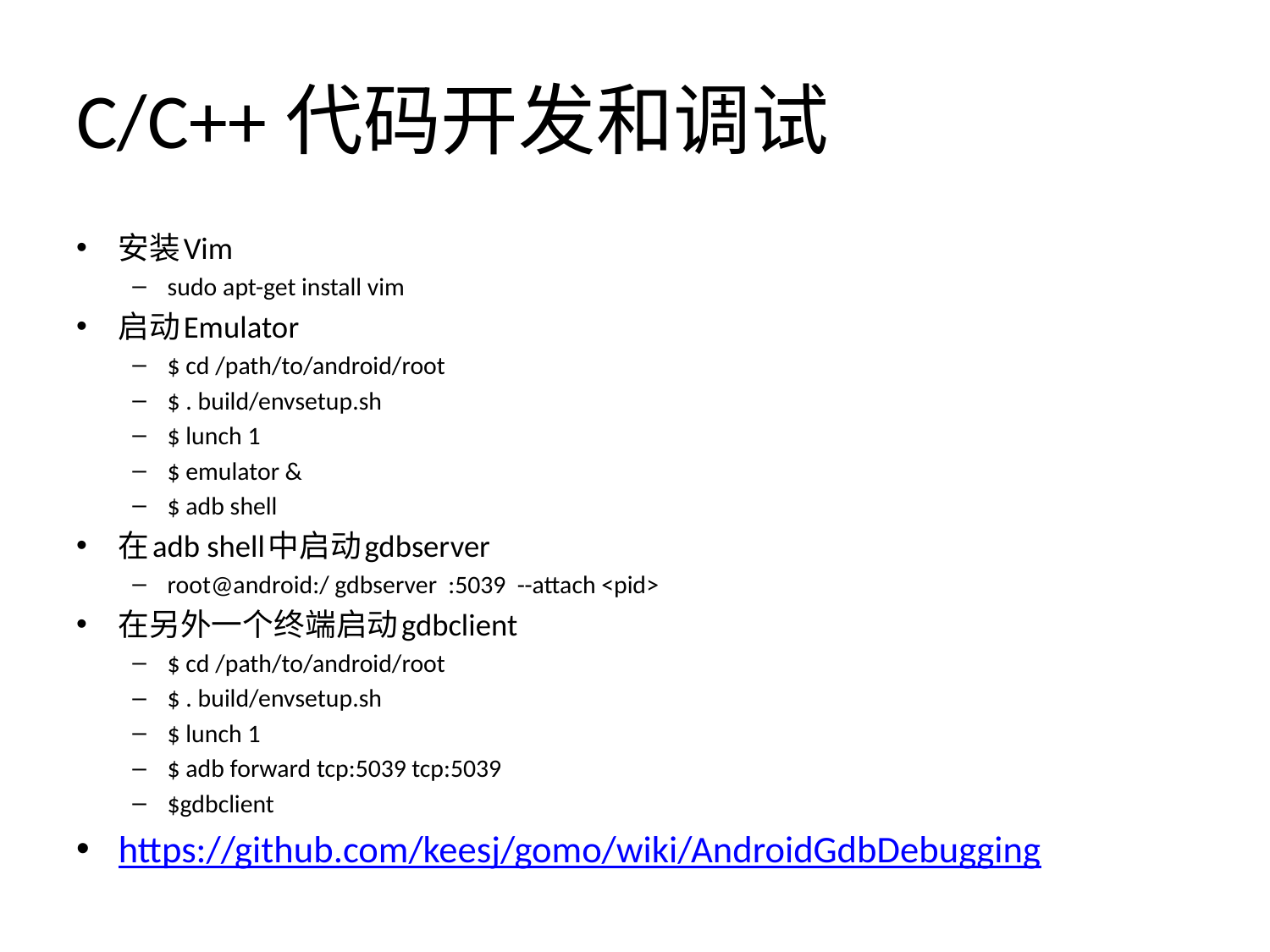

# C/C++代码开发和调试
安装Vim
sudo apt-get install vim
启动Emulator
$ cd /path/to/android/root
$ . build/envsetup.sh
$ lunch 1
$ emulator &
$ adb shell
在adb shell中启动gdbserver
root@android:/ gdbserver  :5039  --attach <pid>
在另外一个终端启动gdbclient
$ cd /path/to/android/root
$ . build/envsetup.sh
$ lunch 1
$ adb forward tcp:5039 tcp:5039
$gdbclient
https://github.com/keesj/gomo/wiki/AndroidGdbDebugging